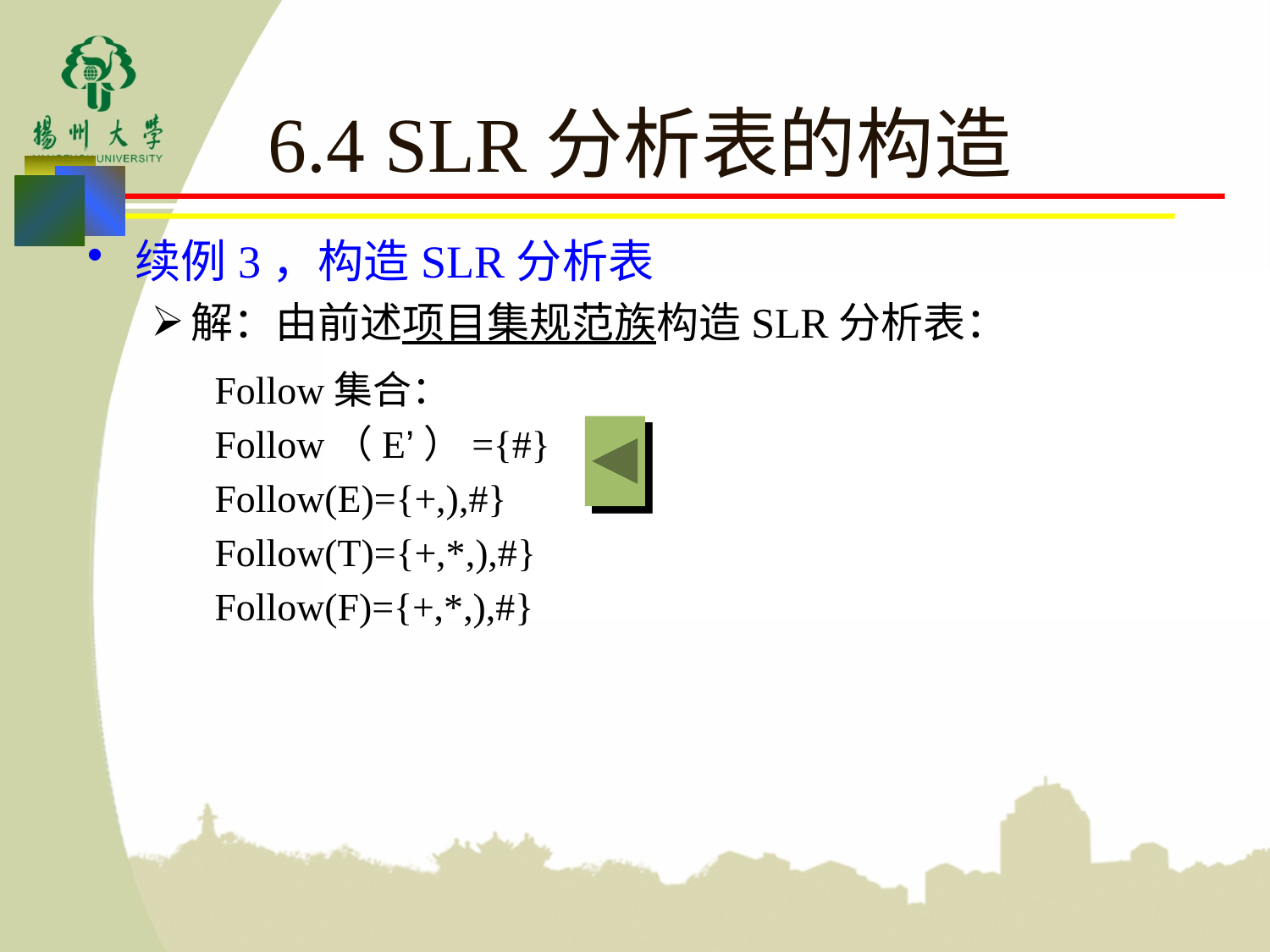

# 6.4 SLR分析表的构造
续例3，构造SLR分析表
解：由前述项目集规范族构造SLR分析表：
Follow集合：
Follow（E’）={#}
Follow(E)={+,),#}
Follow(T)={+,*,),#}
Follow(F)={+,*,),#}

70